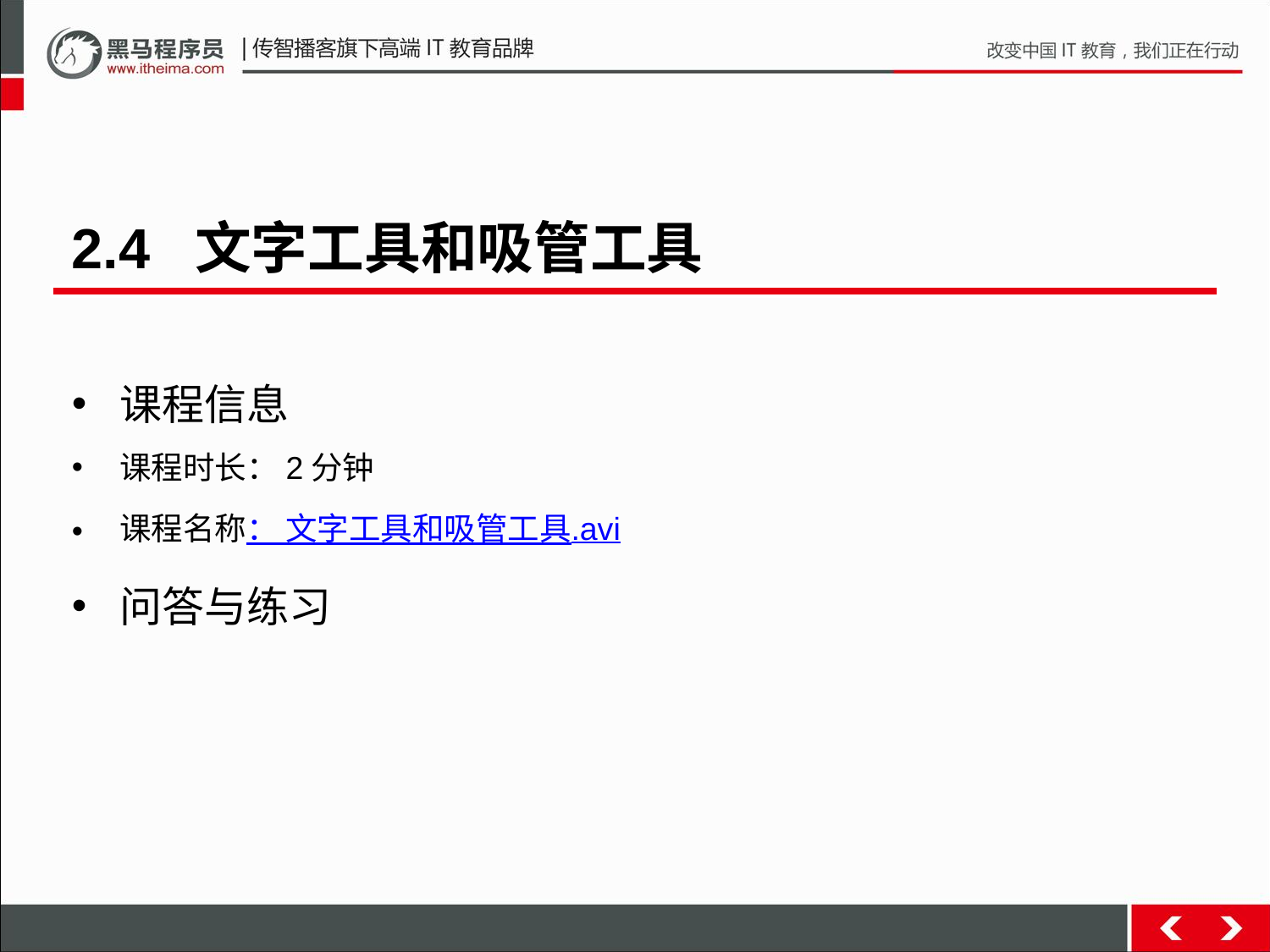

2.4  文字工具和吸管工具
课程信息
课程时长：2分钟
课程名称： 文字工具和吸管工具.avi
问答与练习